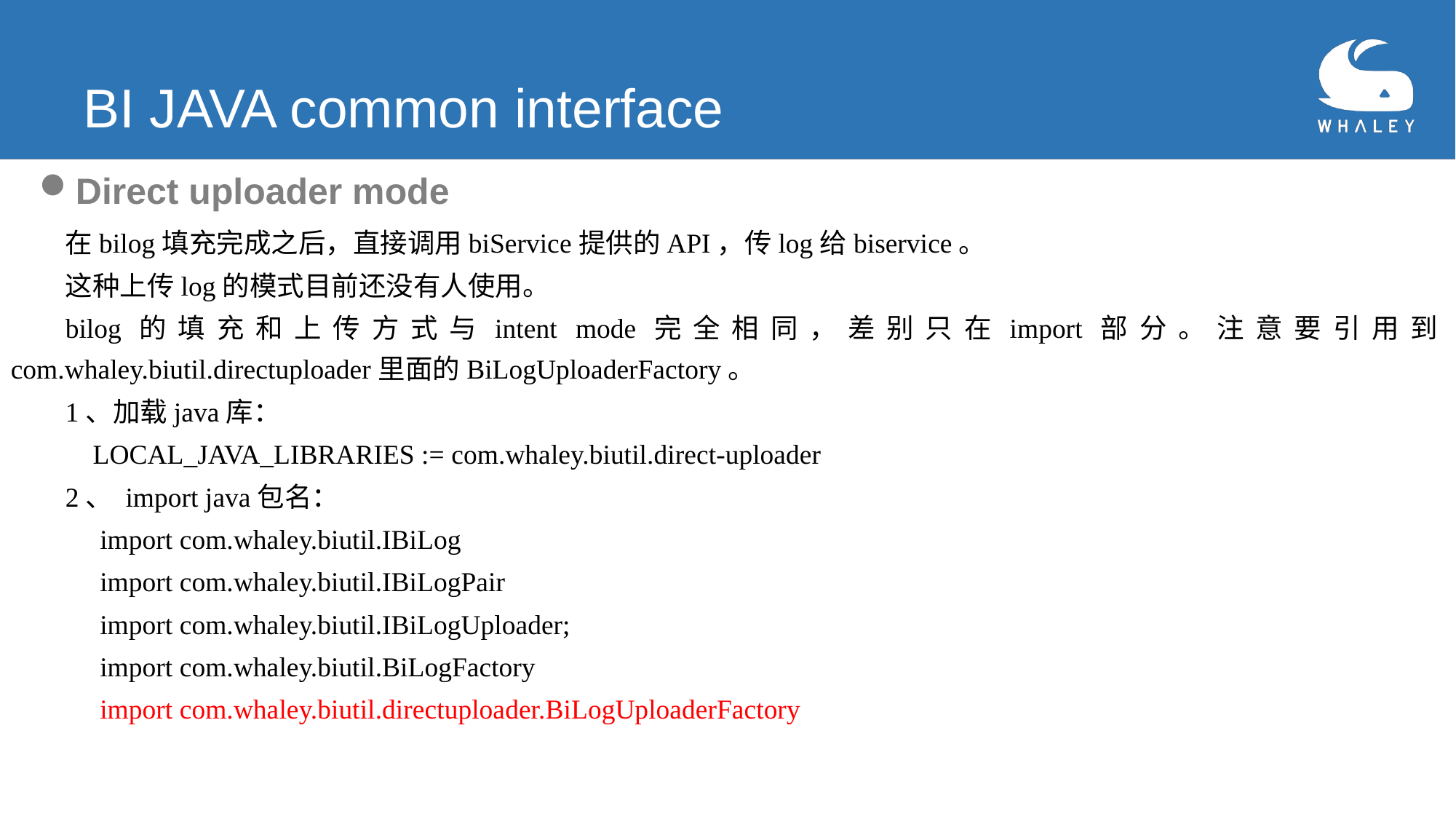

# BI JAVA common interface
Direct uploader mode
在bilog填充完成之后，直接调用biService提供的API，传log给biservice。
这种上传log的模式目前还没有人使用。
bilog的填充和上传方式与intent mode完全相同，差别只在import部分。注意要引用到com.whaley.biutil.directuploader里面的BiLogUploaderFactory。
1、加载java库：
    LOCAL_JAVA_LIBRARIES := com.whaley.biutil.direct-uploader
2、 import java包名：
     import com.whaley.biutil.IBiLog
     import com.whaley.biutil.IBiLogPair
     import com.whaley.biutil.IBiLogUploader;
     import com.whaley.biutil.BiLogFactory
     import com.whaley.biutil.directuploader.BiLogUploaderFactory